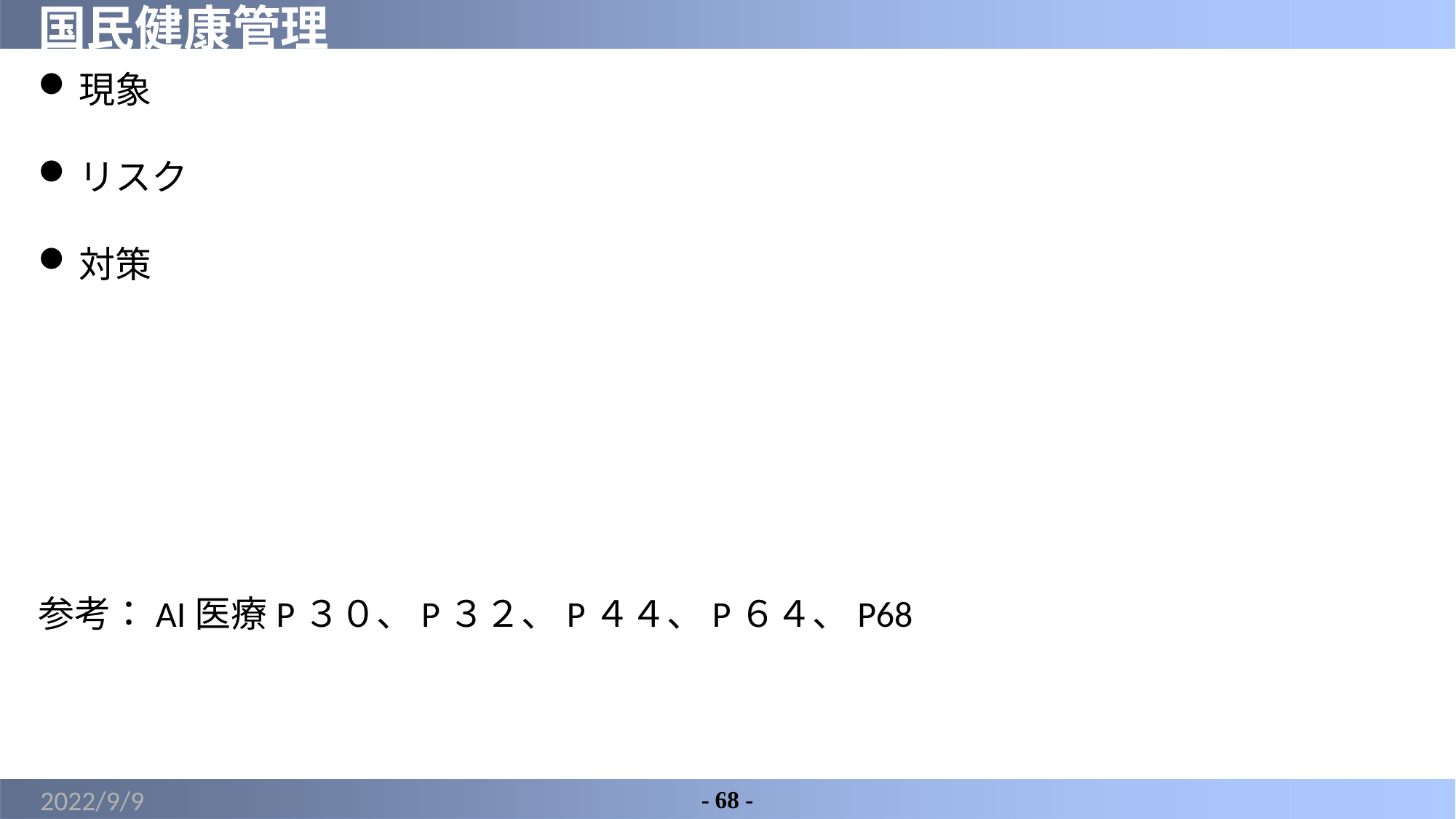

# 国民健康管理
現象

リスク

対策

参考：AI医療P３０、P３２、P４４、P６４、P68
2022/9/9
- 68 -